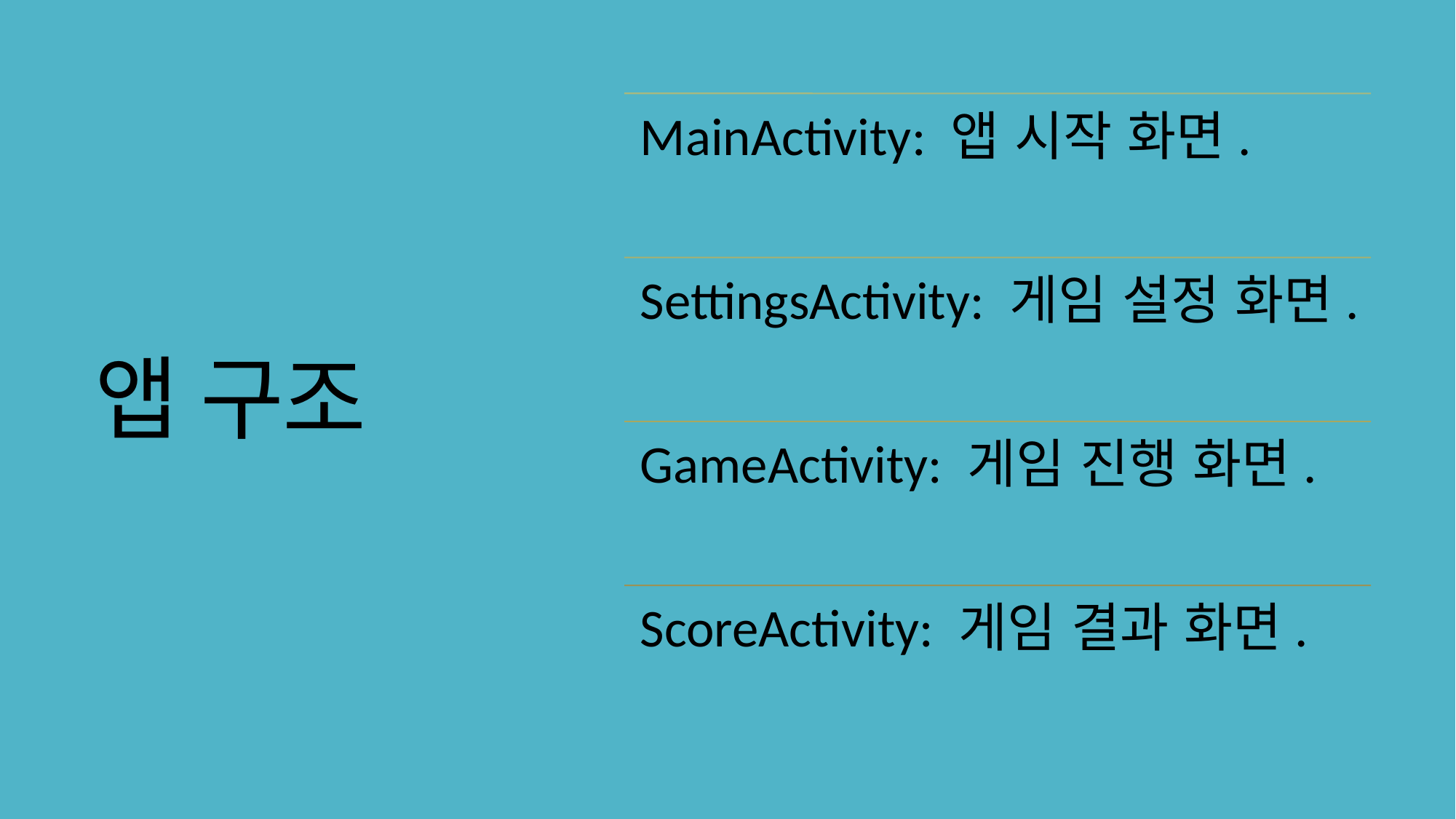

# 앱 구조
MainActivity: 앱 시작 화면.
SettingsActivity: 게임 설정 화면.
GameActivity: 게임 진행 화면.
ScoreActivity: 게임 결과 화면.